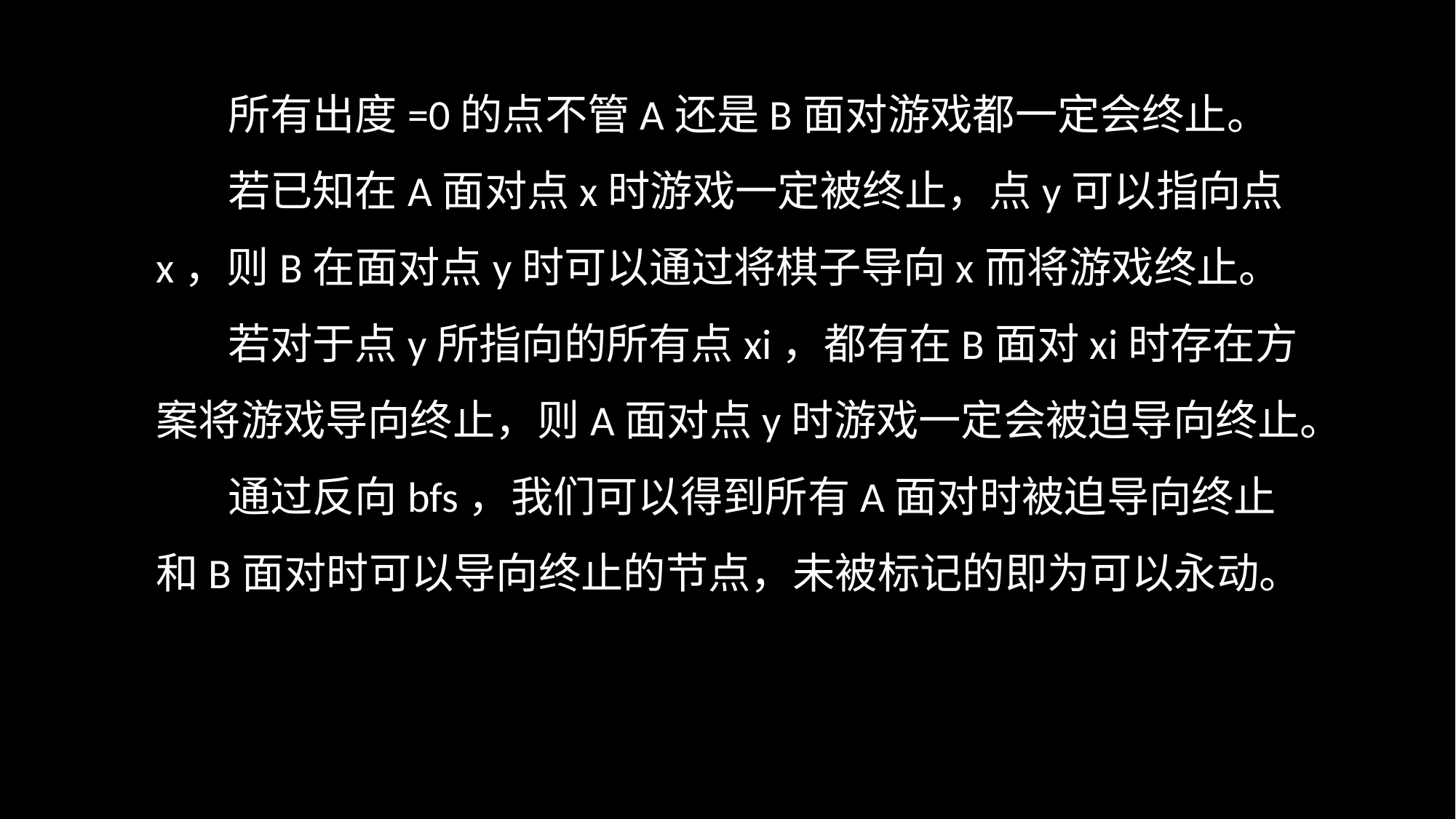

所有出度=0的点不管A还是B面对游戏都一定会终止。
若已知在A面对点x时游戏一定被终止，点y可以指向点x，则B在面对点y时可以通过将棋子导向x而将游戏终止。
若对于点y所指向的所有点xi，都有在B面对xi时存在方案将游戏导向终止，则A面对点y时游戏一定会被迫导向终止。
通过反向bfs，我们可以得到所有A面对时被迫导向终止和B面对时可以导向终止的节点，未被标记的即为可以永动。